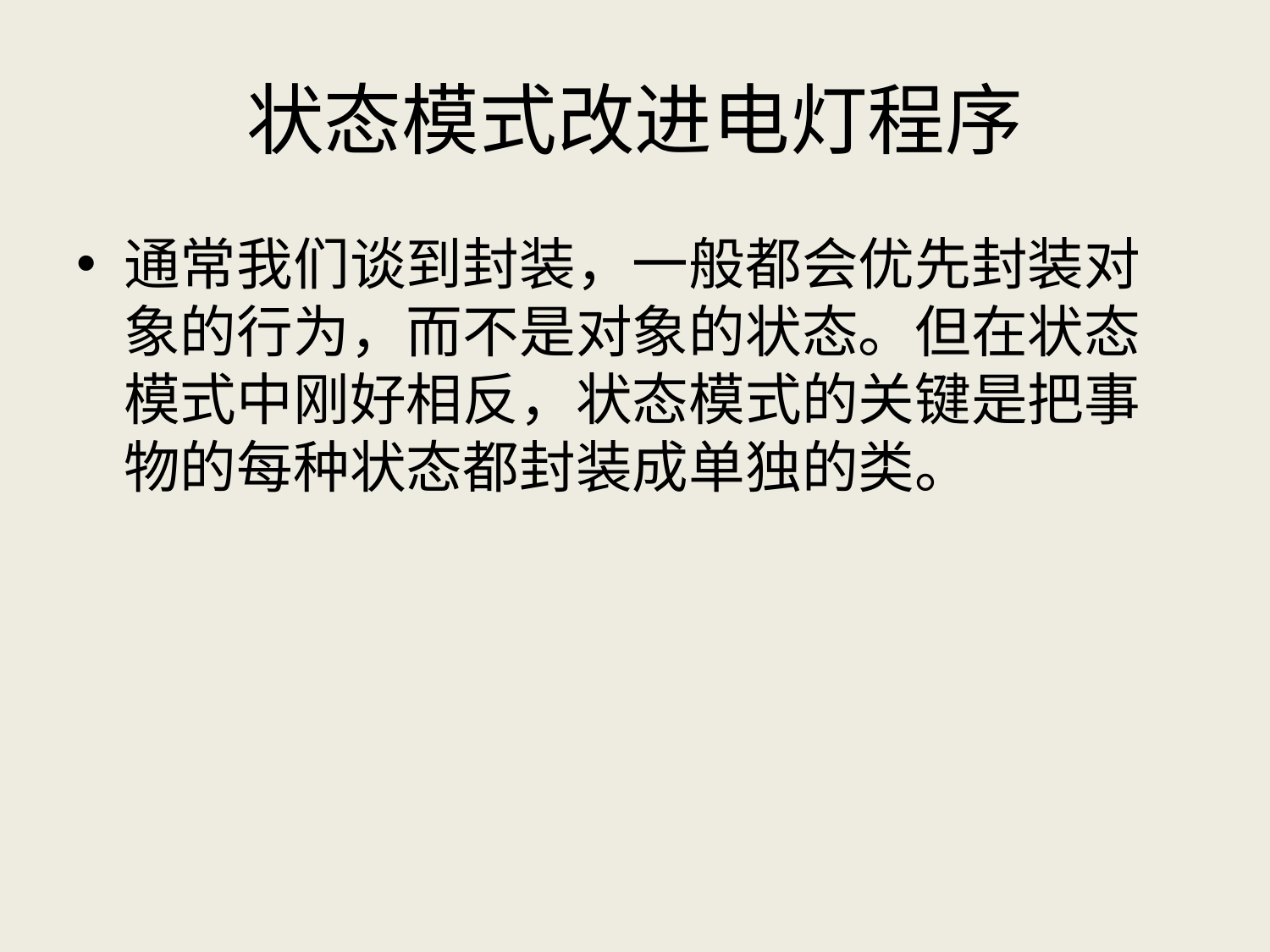

# 状态模式改进电灯程序
通常我们谈到封装，一般都会优先封装对象的行为，而不是对象的状态。但在状态模式中刚好相反，状态模式的关键是把事物的每种状态都封装成单独的类。